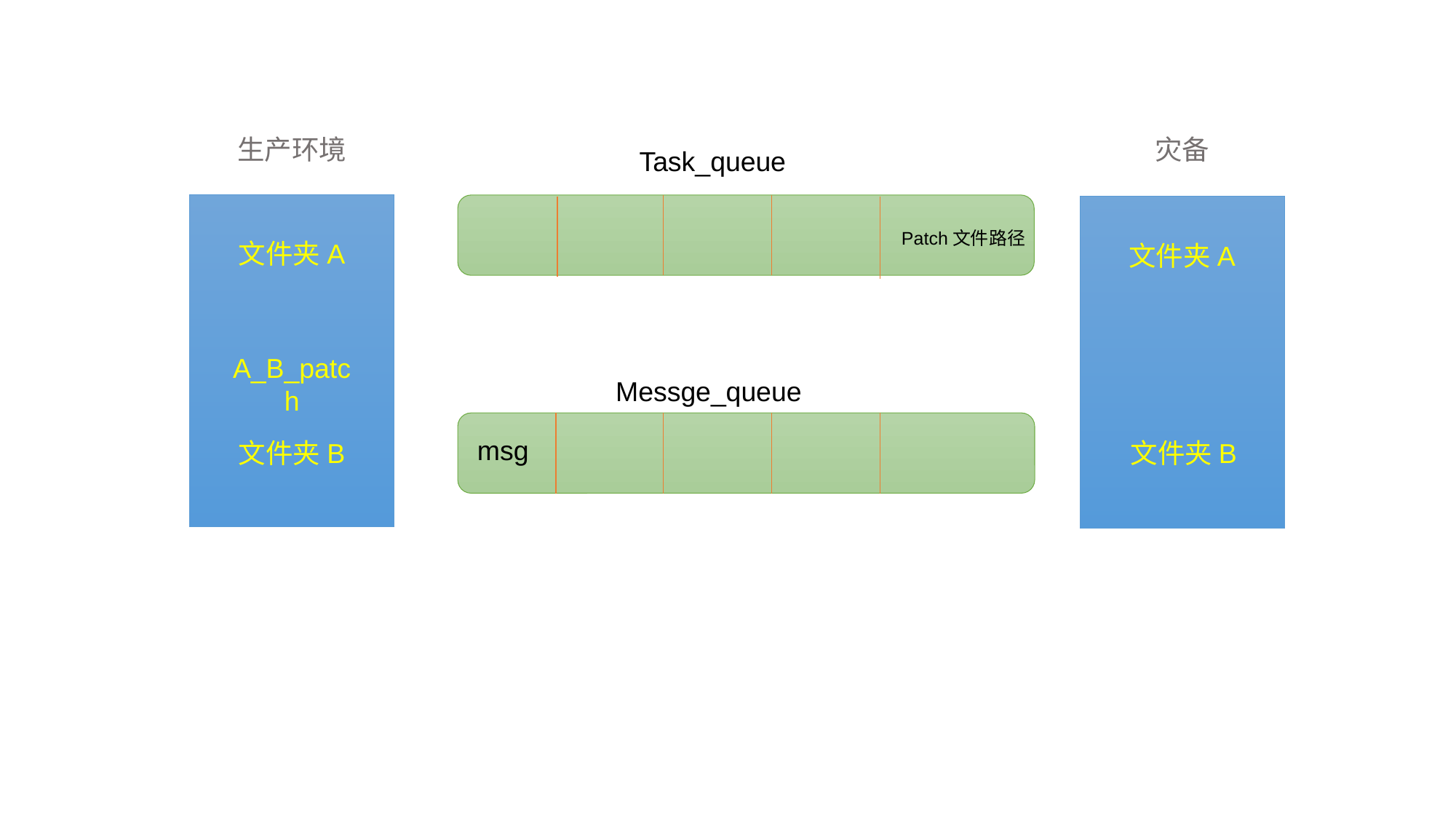

生产环境
灾备
Task_queue

Patch文件路径
文件夹A
文件夹A
A_B_patch
Messge_queue

msg
文件夹B
文件夹B